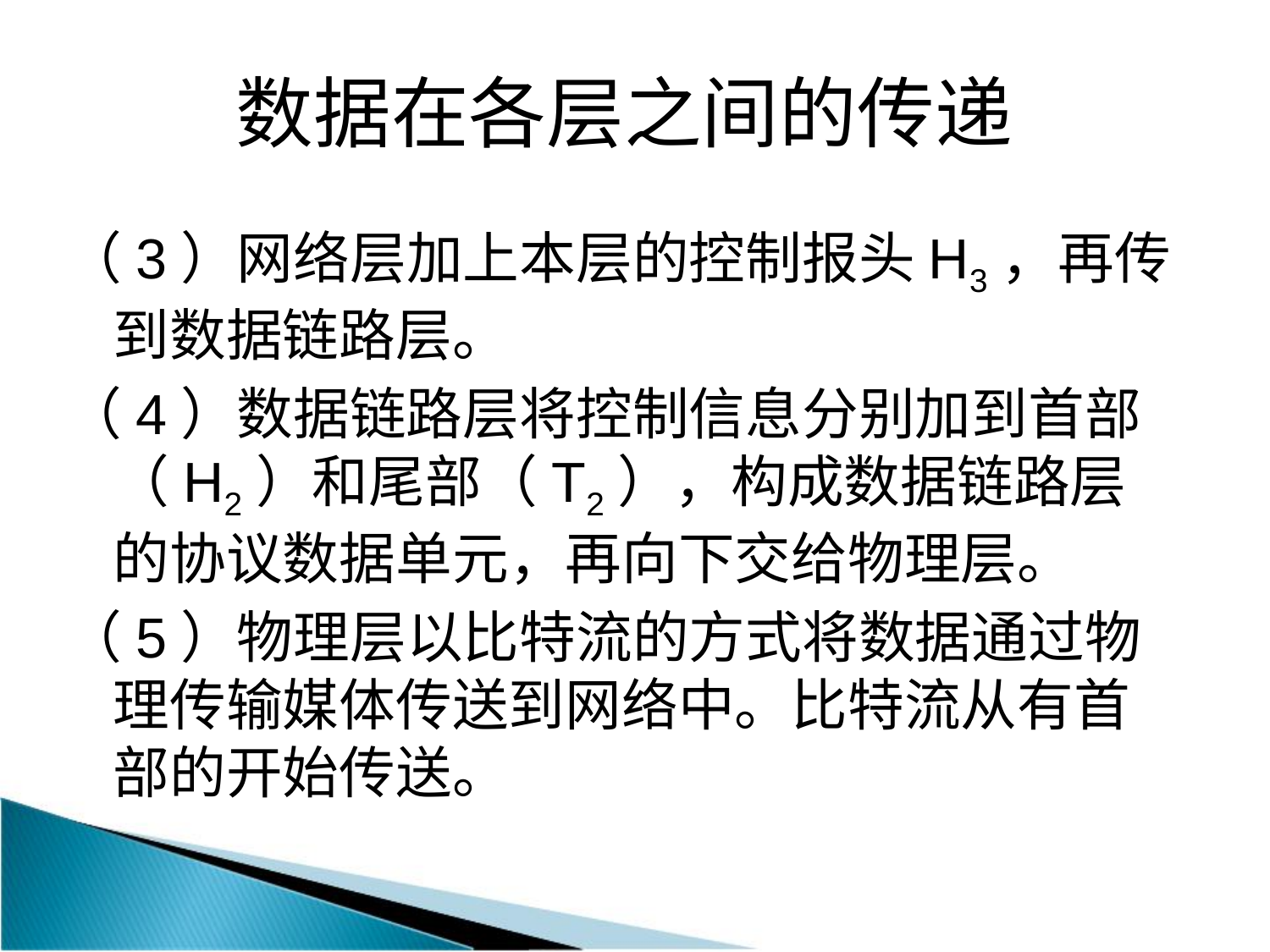

# 数据在各层之间的传递
（3）网络层加上本层的控制报头H3，再传到数据链路层。
（4）数据链路层将控制信息分别加到首部（H2）和尾部（T2），构成数据链路层的协议数据单元，再向下交给物理层。
（5）物理层以比特流的方式将数据通过物理传输媒体传送到网络中。比特流从有首部的开始传送。